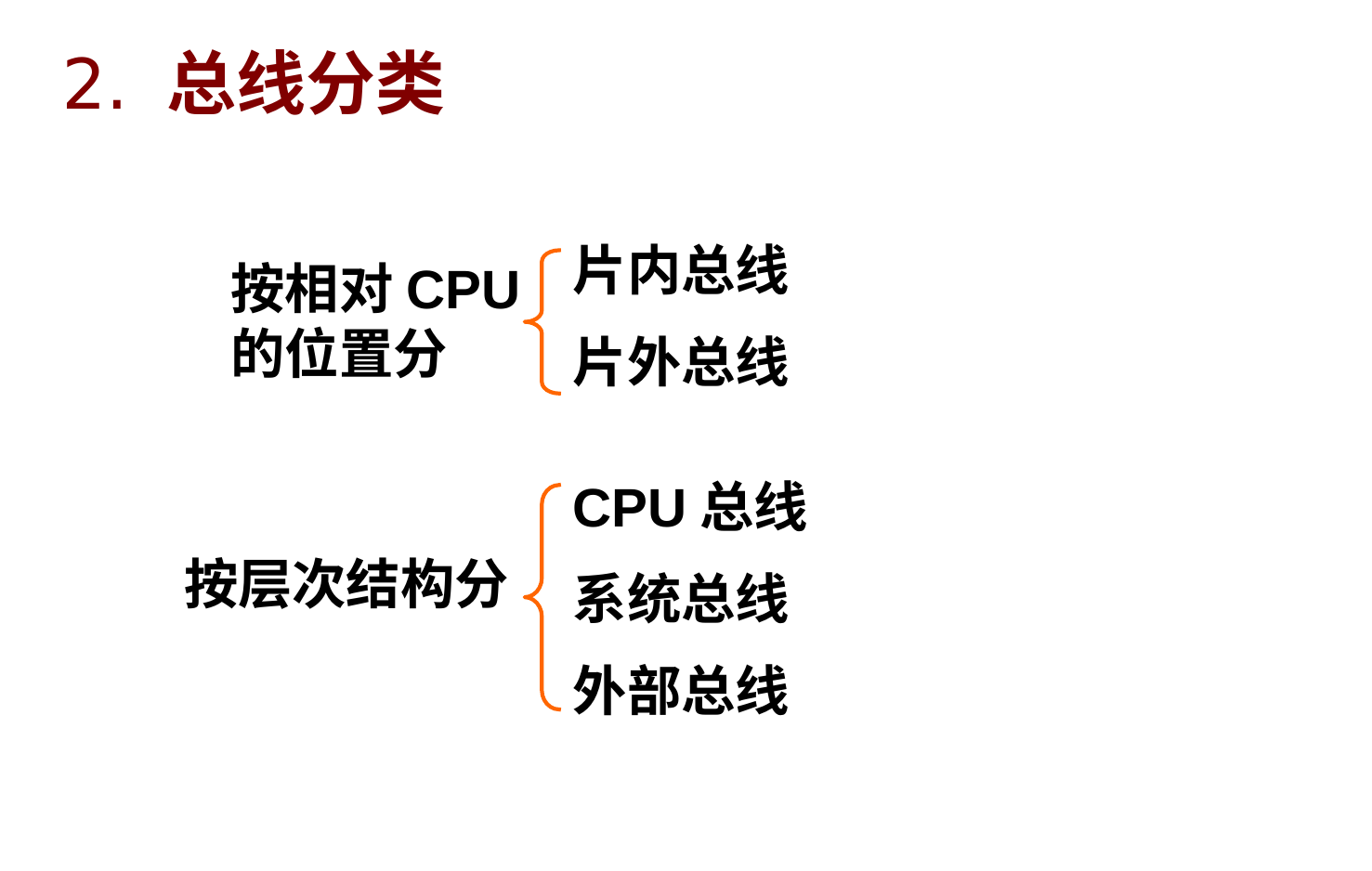

# 2. 总线分类
片内总线
片外总线
按相对CPU的位置分

CPU总线
系统总线
外部总线

按层次结构分
83